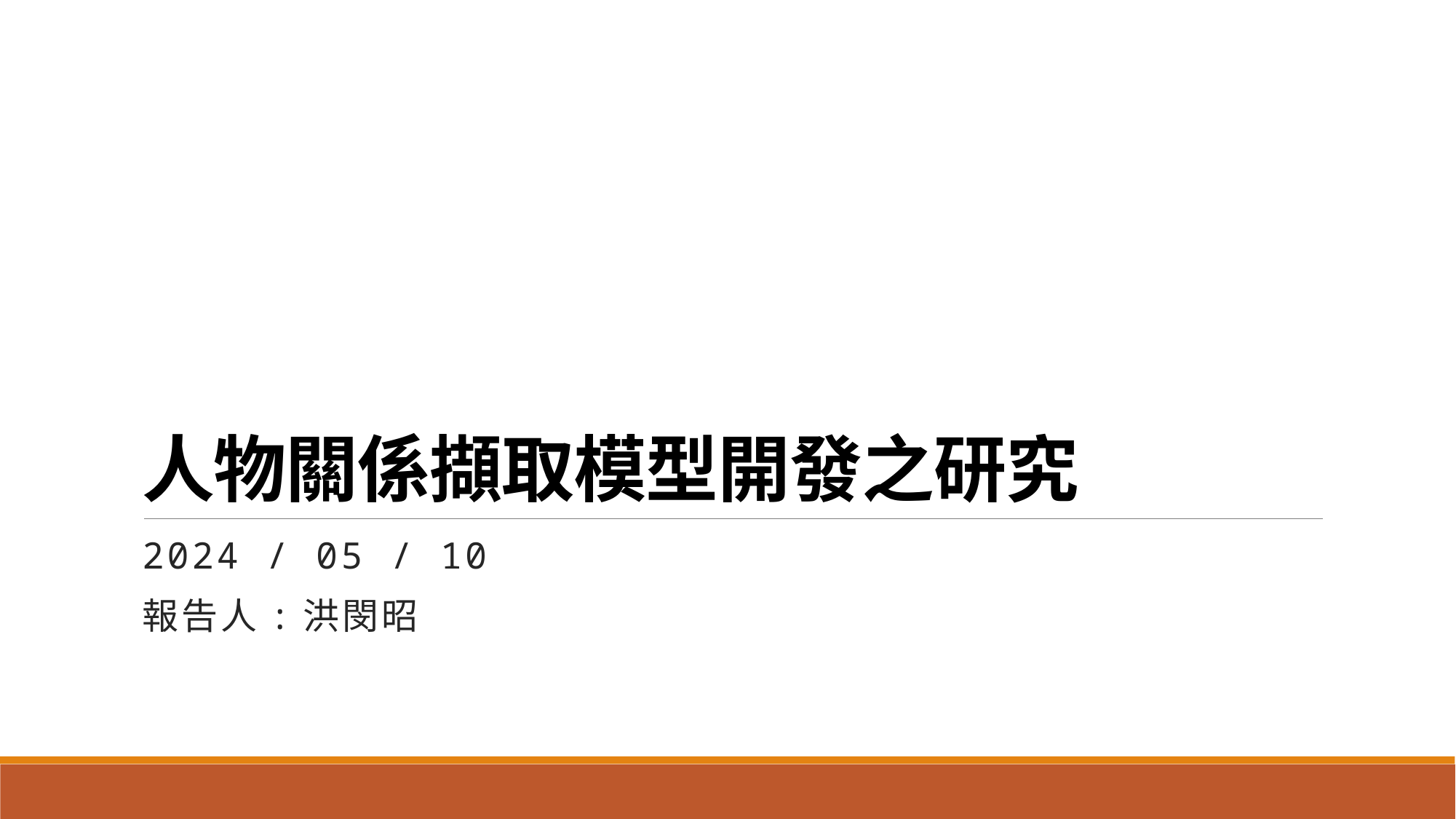

# 人物關係擷取模型開發之研究
2024 / 05 / 10
報告人:洪閔昭